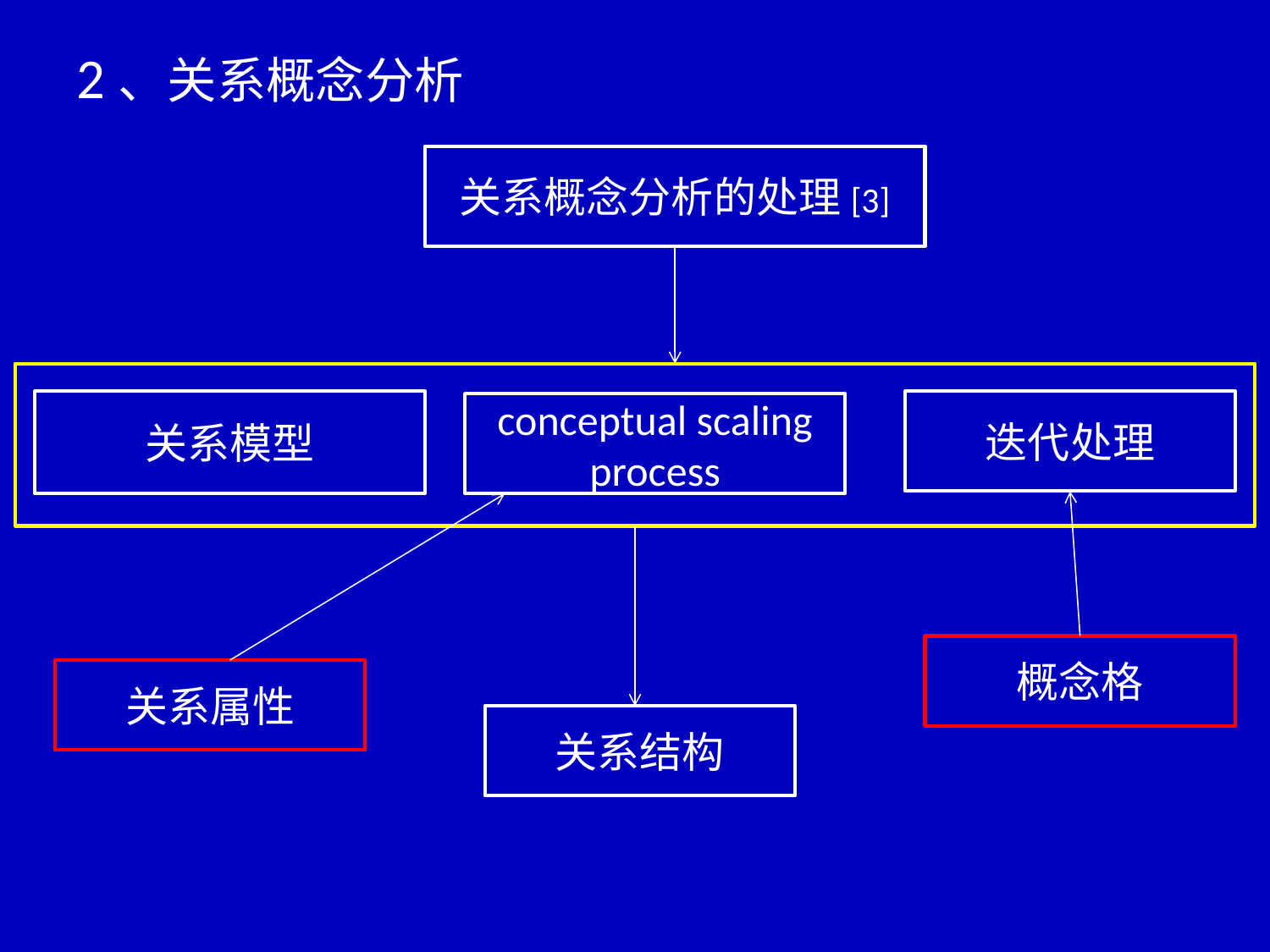

2、关系概念分析

关系概念分析的处理[3]

关系模型
迭代处理
conceptual scaling process
概念格
关系属性
关系结构